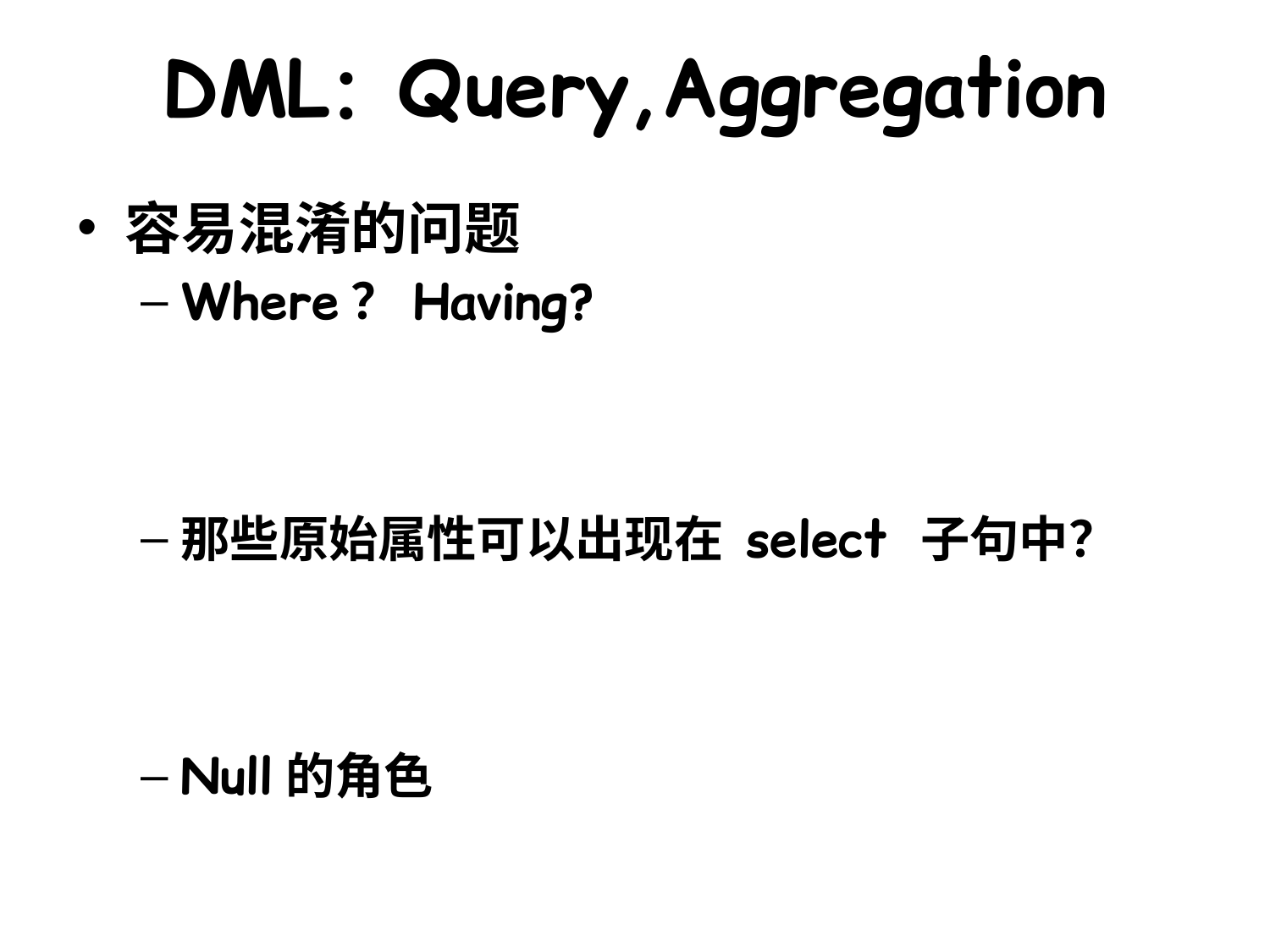

DML: Query,Aggregation
容易混淆的问题
Where？Having?

那些原始属性可以出现在 select 子句中？

Null的角色